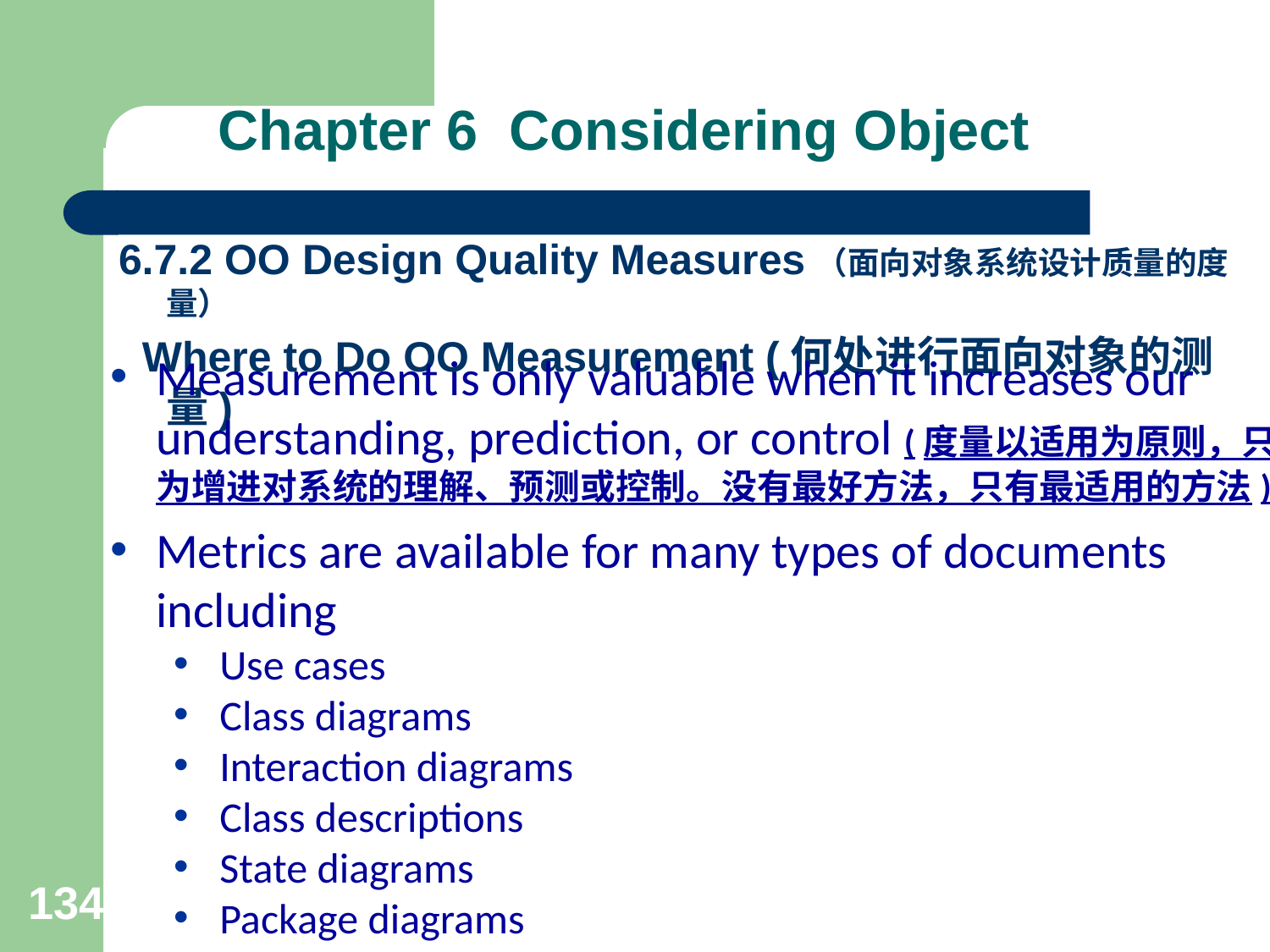

# Chapter 6  Considering Object
6.7.2 OO Design Quality Measures（面向对象系统设计质量的度量）
  Where to Do OO Measurement (何处进行面向对象的测量)

Measurement is only valuable when it increases our understanding, prediction, or control (度量以适用为原则，只为增进对系统的理解、预测或控制。没有最好方法，只有最适用的方法)
Metrics are available for many types of documents including
Use cases
Class diagrams
Interaction diagrams
Class descriptions
State diagrams
Package diagrams
134